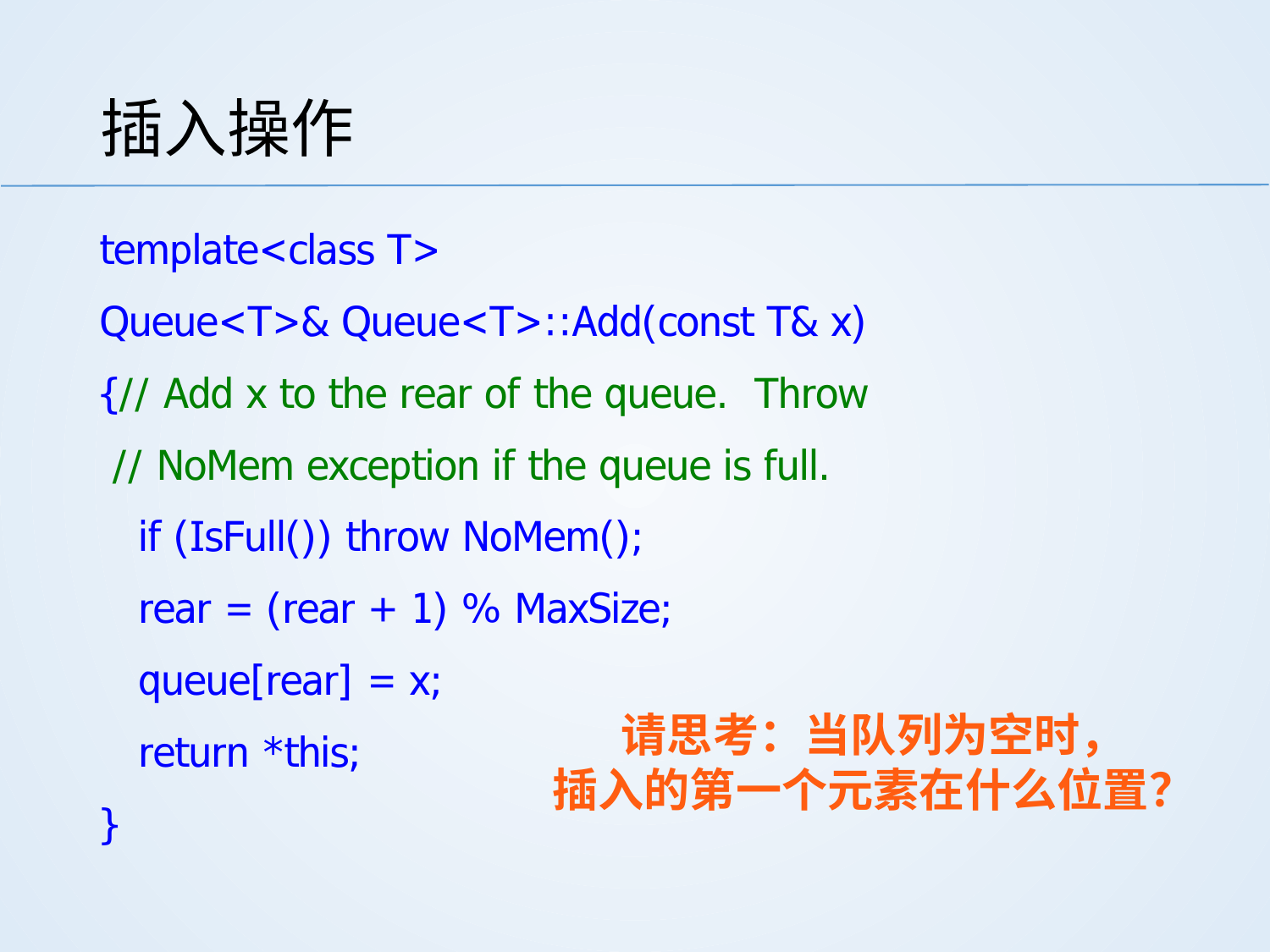

# 插入操作
template<class T>
Queue<T>& Queue<T>::Add(const T& x)
{// Add x to the rear of the queue.  Throw
 // NoMem exception if the queue is full.
   if (IsFull()) throw NoMem();
   rear = (rear + 1) % MaxSize;
   queue[rear] = x;
   return *this;
}

请思考：当队列为空时，
插入的第一个元素在什么位置？
20